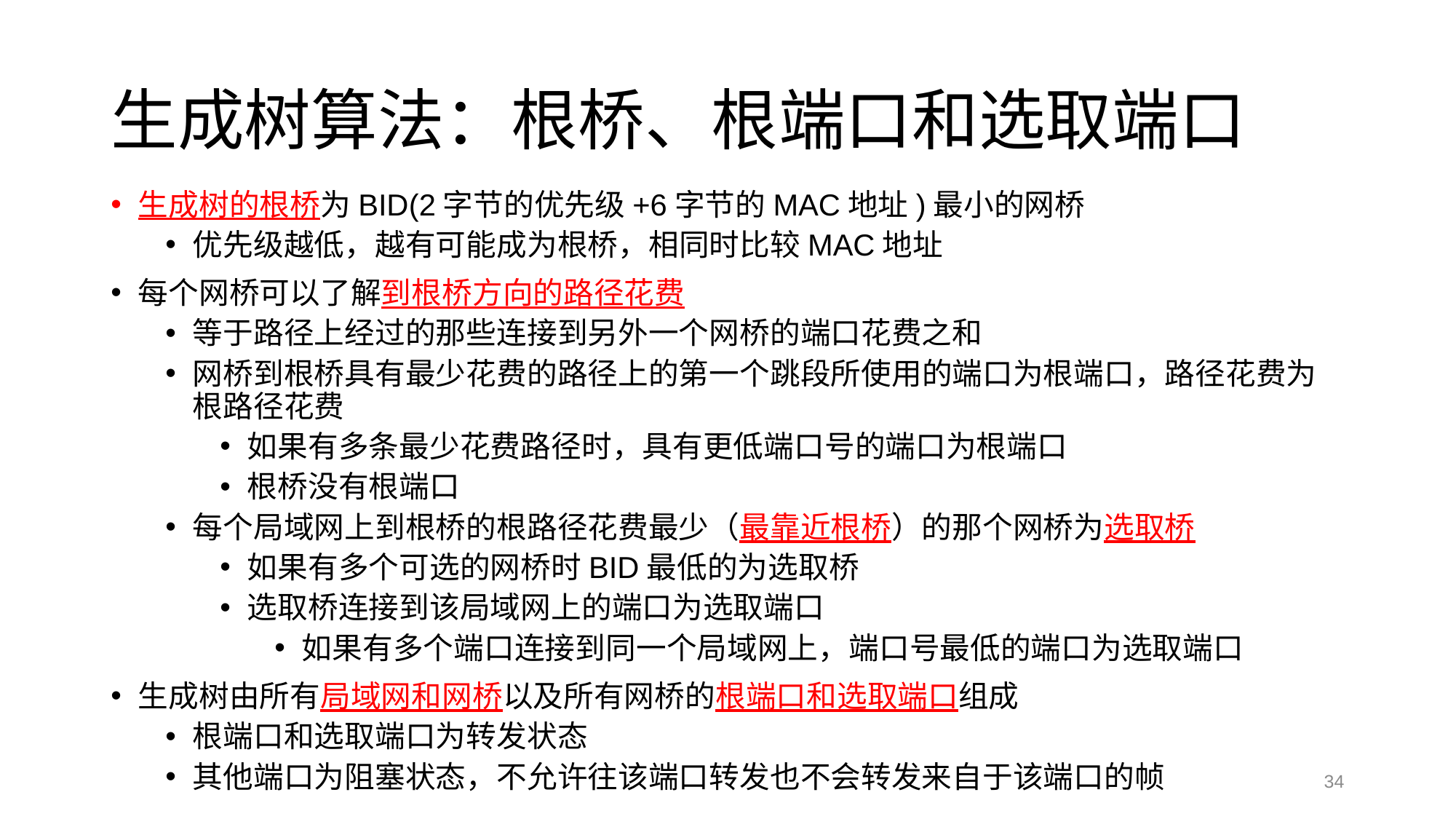

# 生成树算法：根桥、根端口和选取端口
生成树的根桥为BID(2字节的优先级+6字节的MAC地址)最小的网桥
优先级越低，越有可能成为根桥，相同时比较MAC地址
每个网桥可以了解到根桥方向的路径花费
等于路径上经过的那些连接到另外一个网桥的端口花费之和
网桥到根桥具有最少花费的路径上的第一个跳段所使用的端口为根端口，路径花费为根路径花费
如果有多条最少花费路径时，具有更低端口号的端口为根端口
根桥没有根端口
每个局域网上到根桥的根路径花费最少（最靠近根桥）的那个网桥为选取桥
如果有多个可选的网桥时BID最低的为选取桥
选取桥连接到该局域网上的端口为选取端口
如果有多个端口连接到同一个局域网上，端口号最低的端口为选取端口
生成树由所有局域网和网桥以及所有网桥的根端口和选取端口组成
根端口和选取端口为转发状态
其他端口为阻塞状态，不允许往该端口转发也不会转发来自于该端口的帧

34